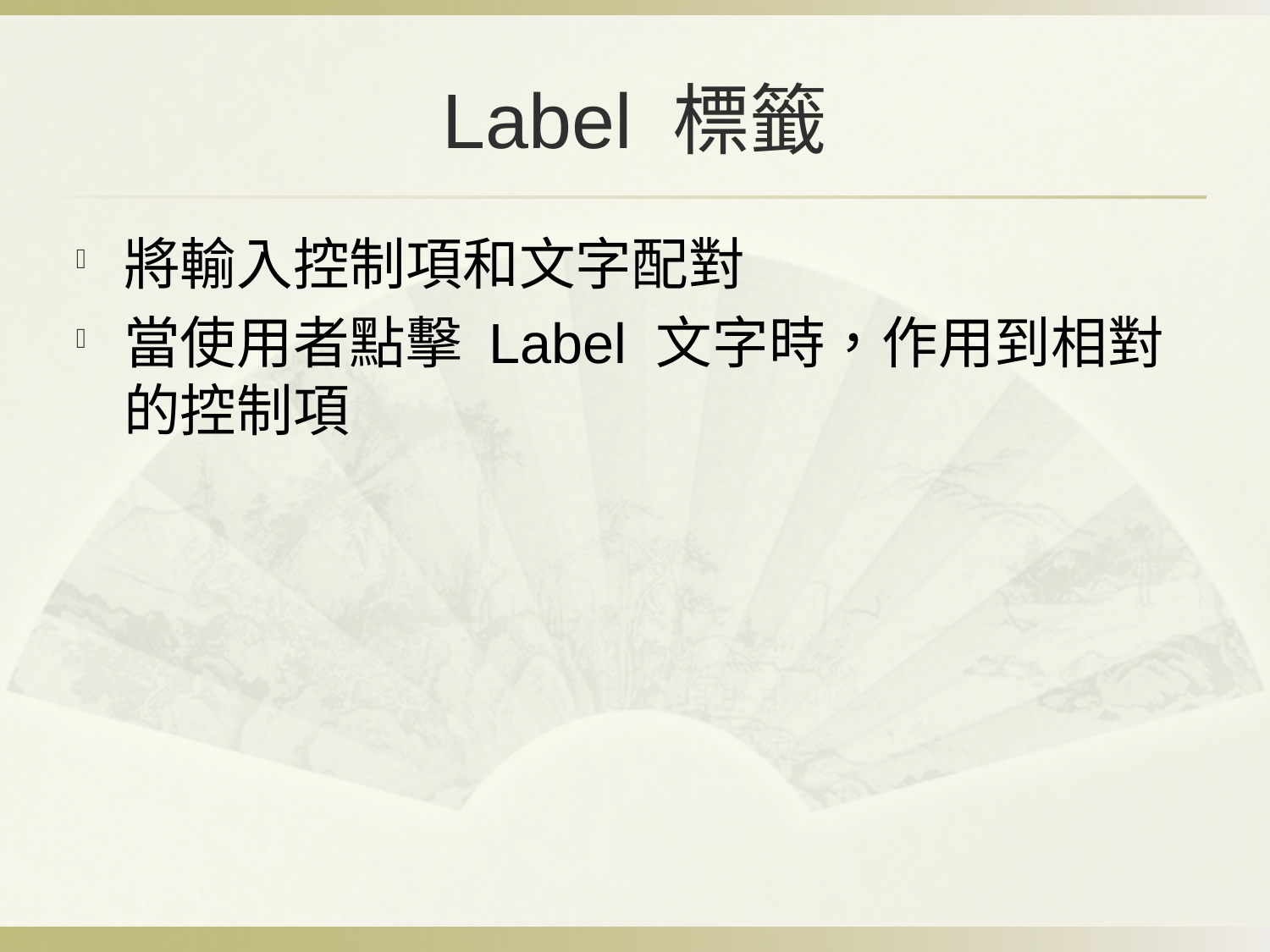

# Label 標籤
將輸入控制項和文字配對
當使用者點擊 Label 文字時，作用到相對的控制項